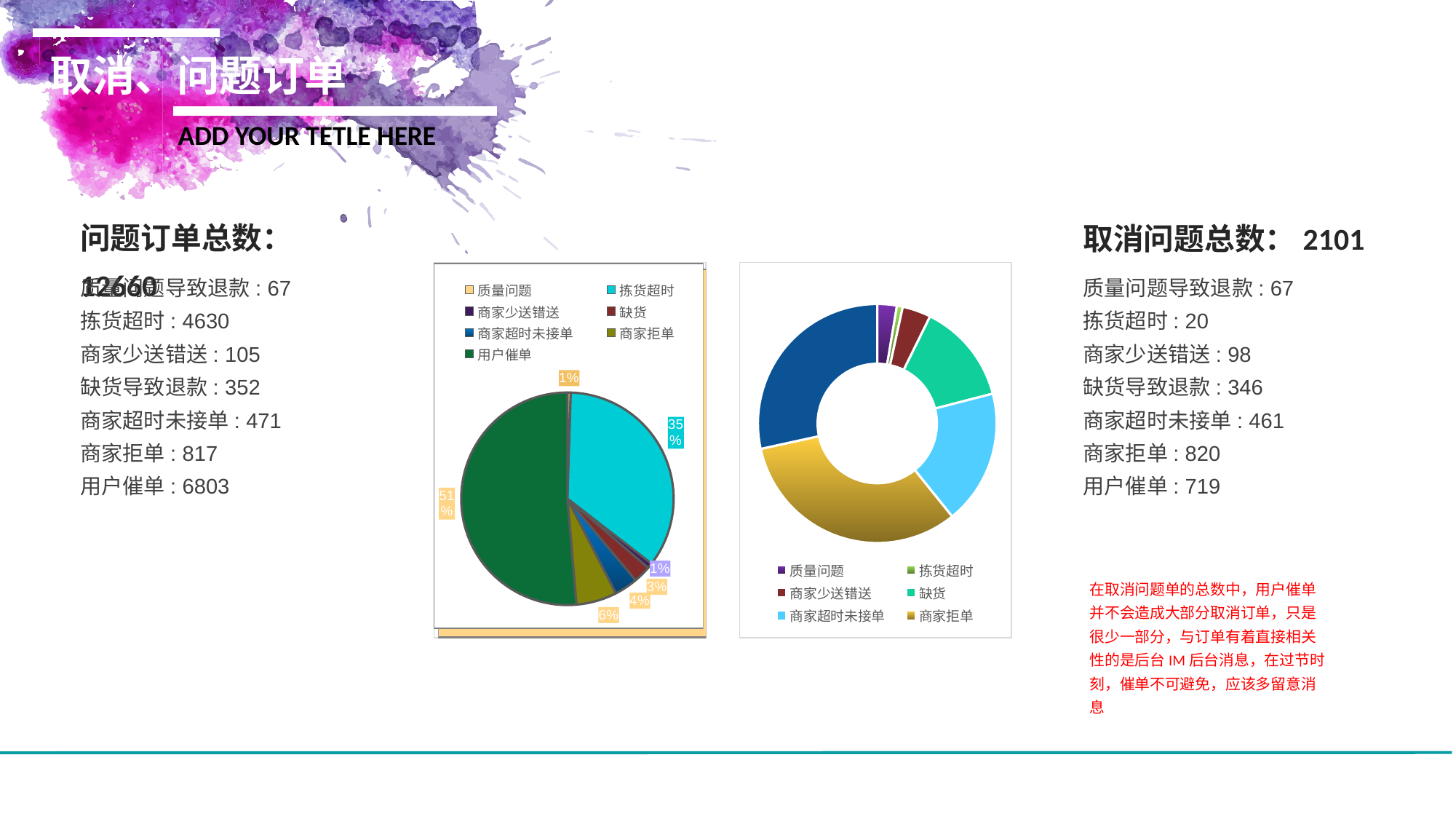

取消、问题订单
ADD YOUR TETLE HERE
问题订单总数：12660
取消问题总数：2101
质量问题导致退款: 67
拣货超时: 4630
商家少送错送: 105
缺货导致退款: 352
商家超时未接单: 471
商家拒单: 817
用户催单: 6803

### Chart: 问题订单

| Category |  |
|---|---|
| 质量问题 | 29.0 |
| 拣货超时 | 1431.0 |
| 商家少送错送 | 65.0 |
| 缺货 | 157.0 |
| 商家超时未接单 | 447.0 |
| 商家拒单 | 1036.0 |
| 用户催单 | 2921.0 |

### Chart

| Category |  |
|---|---|
| 质量问题 | 67.0 |
| 拣货超时 | 4630.0 |
| 商家少送错送 | 105.0 |
| 缺货 | 352.0 |
| 商家超时未接单 | 471.0 |
| 商家拒单 | 817.0 |
| 用户催单 | 6803.0 |

### Chart: 问题取消单

| Category |  |
|---|---|
| 质量问题 | 27.0 |
| 拣货超时 | 8.0 |
| 商家少送错送 | 62.0 |
| 缺货 | 157.0 |
| 商家超时未接单 | 451.0 |
| 商家拒单 | 1038.0 |
| 用户催单 | 432.0 |

### Chart

| Category |  |
|---|---|
| 质量问题 | 67.0 |
| 拣货超时 | 20.0 |
| 商家少送错送 | 98.0 |
| 缺货 | 346.0 |
| 商家超时未接单 | 461.0 |
| 商家拒单 | 820.0 |
| 用户催单 | 719.0 |
质量问题导致退款: 67
拣货超时: 20
商家少送错送: 98
缺货导致退款: 346
商家超时未接单: 461
商家拒单: 820
用户催单: 719

在取消问题单的总数中，用户催单并不会造成大部分取消订单，只是很少一部分，与订单有着直接相关性的是后台IM后台消息，在过节时刻，催单不可避免，应该多留意消息